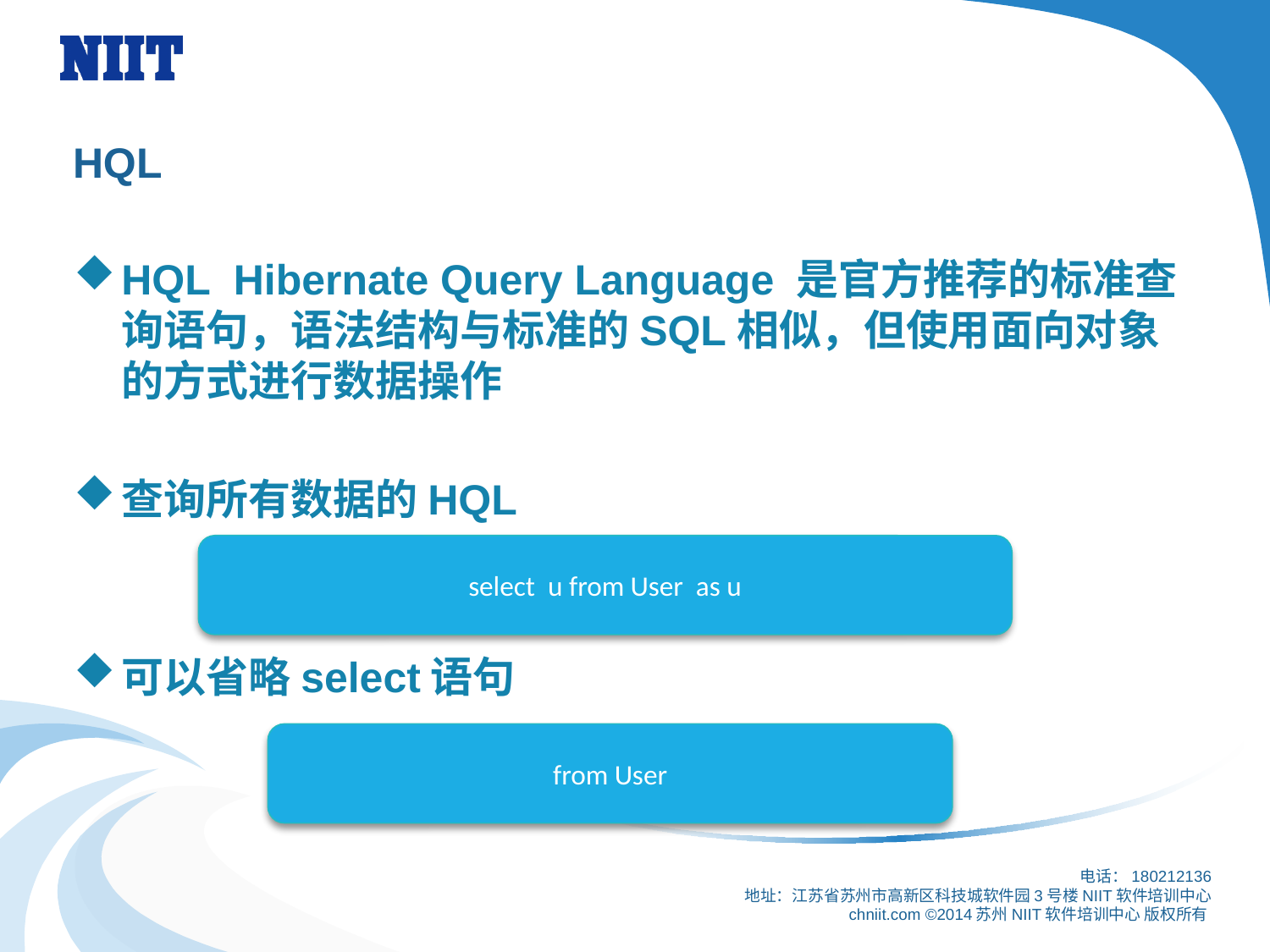

# HQL
HQL  Hibernate Query Language 是官方推荐的标准查询语句，语法结构与标准的SQL相似，但使用面向对象的方式进行数据操作

查询所有数据的HQL

可以省略select语句

select  u from User  as u
from User